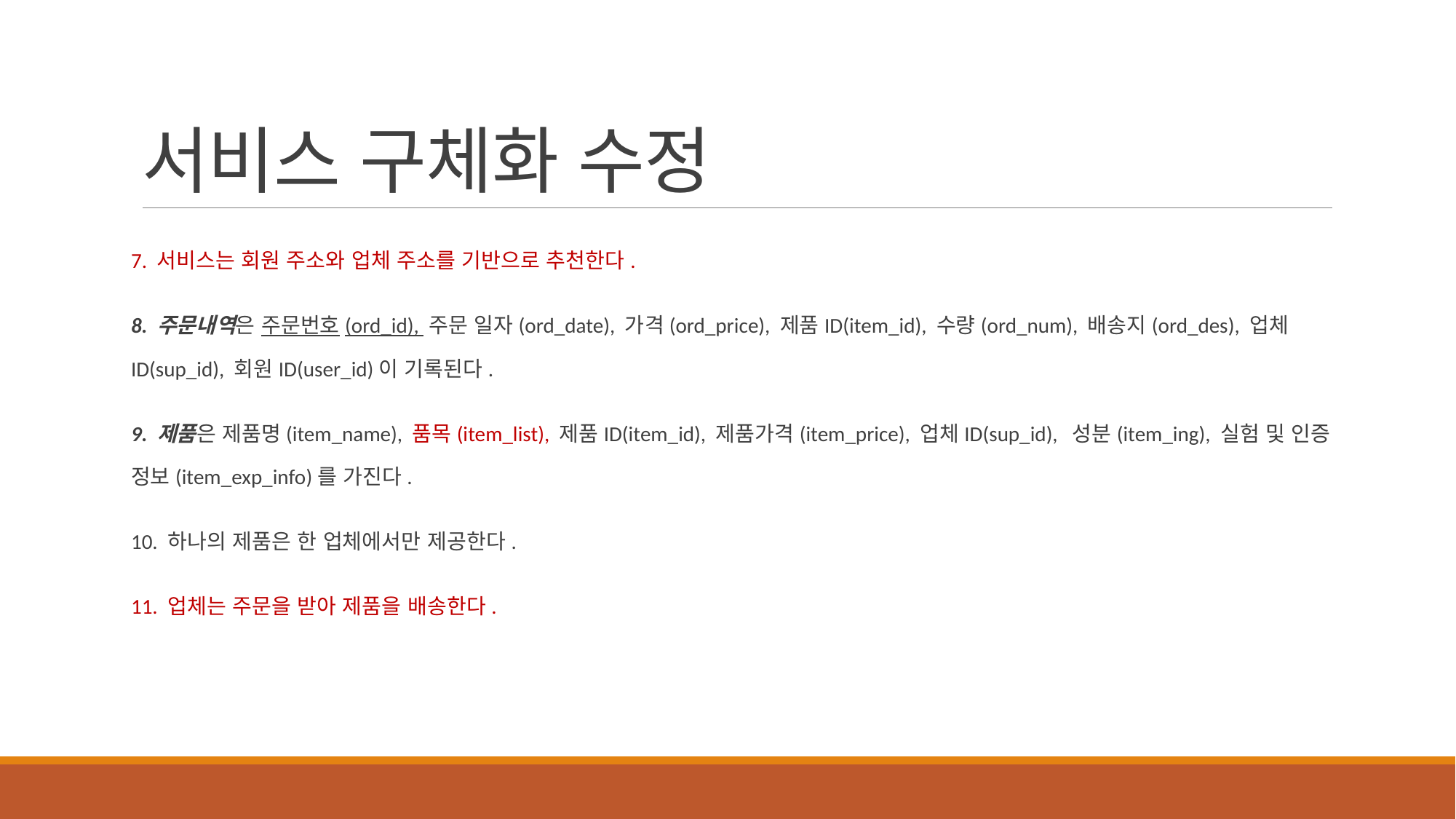

# 서비스 구체화 수정
7. 서비스는 회원 주소와 업체 주소를 기반으로 추천한다.
8. 주문내역은 주문번호(ord_id), 주문 일자(ord_date), 가격(ord_price), 제품ID(item_id), 수량(ord_num), 배송지(ord_des), 업체ID(sup_id), 회원ID(user_id)이 기록된다.
9. 제품은 제품명(item_name), 품목(item_list), 제품ID(item_id), 제품가격(item_price), 업체ID(sup_id),  성분(item_ing), 실험 및 인증 정보(item_exp_info)를 가진다.
10. 하나의 제품은 한 업체에서만 제공한다.
11. 업체는 주문을 받아 제품을 배송한다.